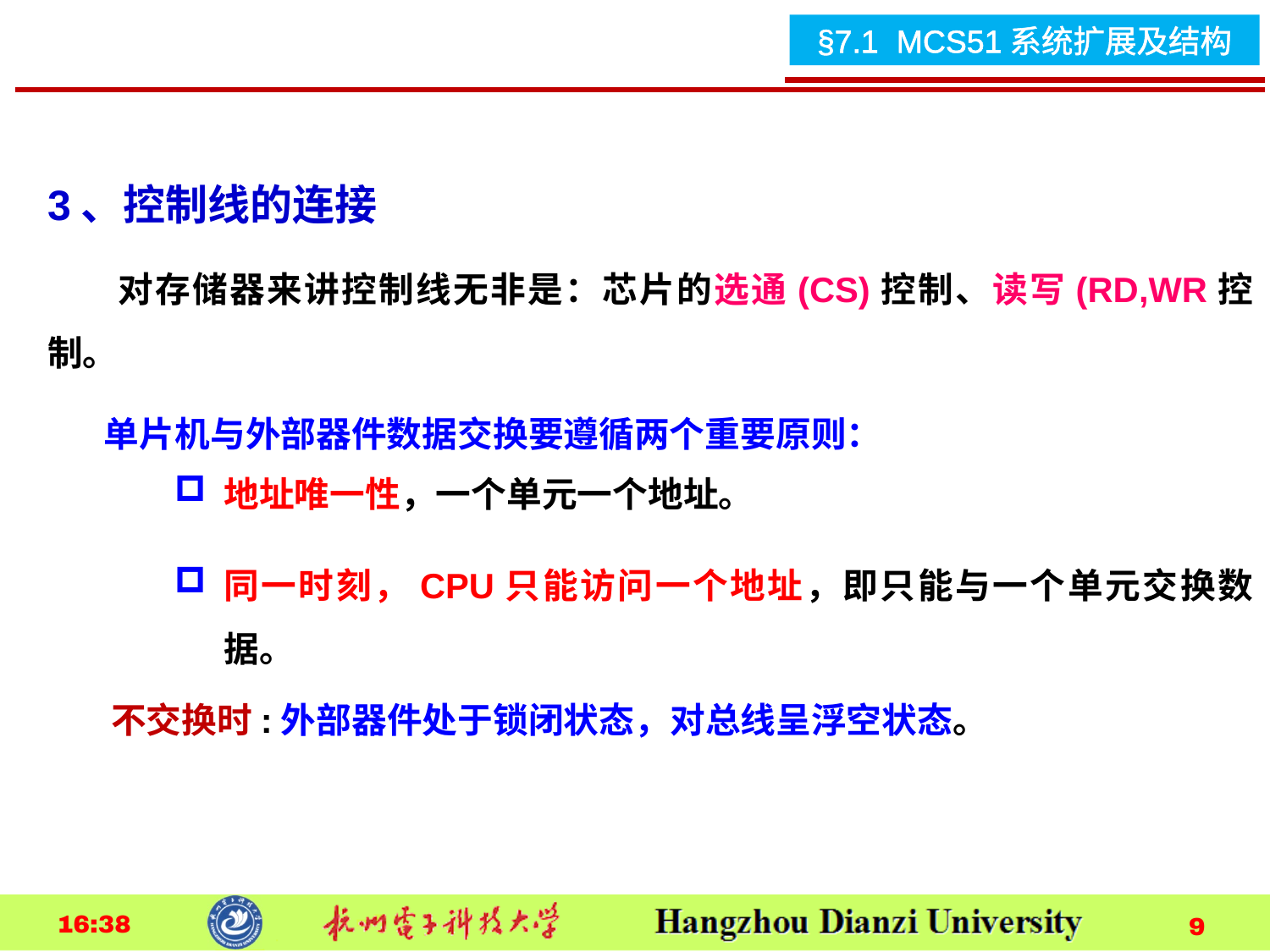

3、控制线的连接
      对存储器来讲控制线无非是：芯片的选通(CS)控制、读写(RD,WR控制。
      单片机与外部器件数据交换要遵循两个重要原则：
地址唯一性，一个单元一个地址。
同一时刻，CPU只能访问一个地址，即只能与一个单元交换数据。
不交换时:外部器件处于锁闭状态，对总线呈浮空状态。